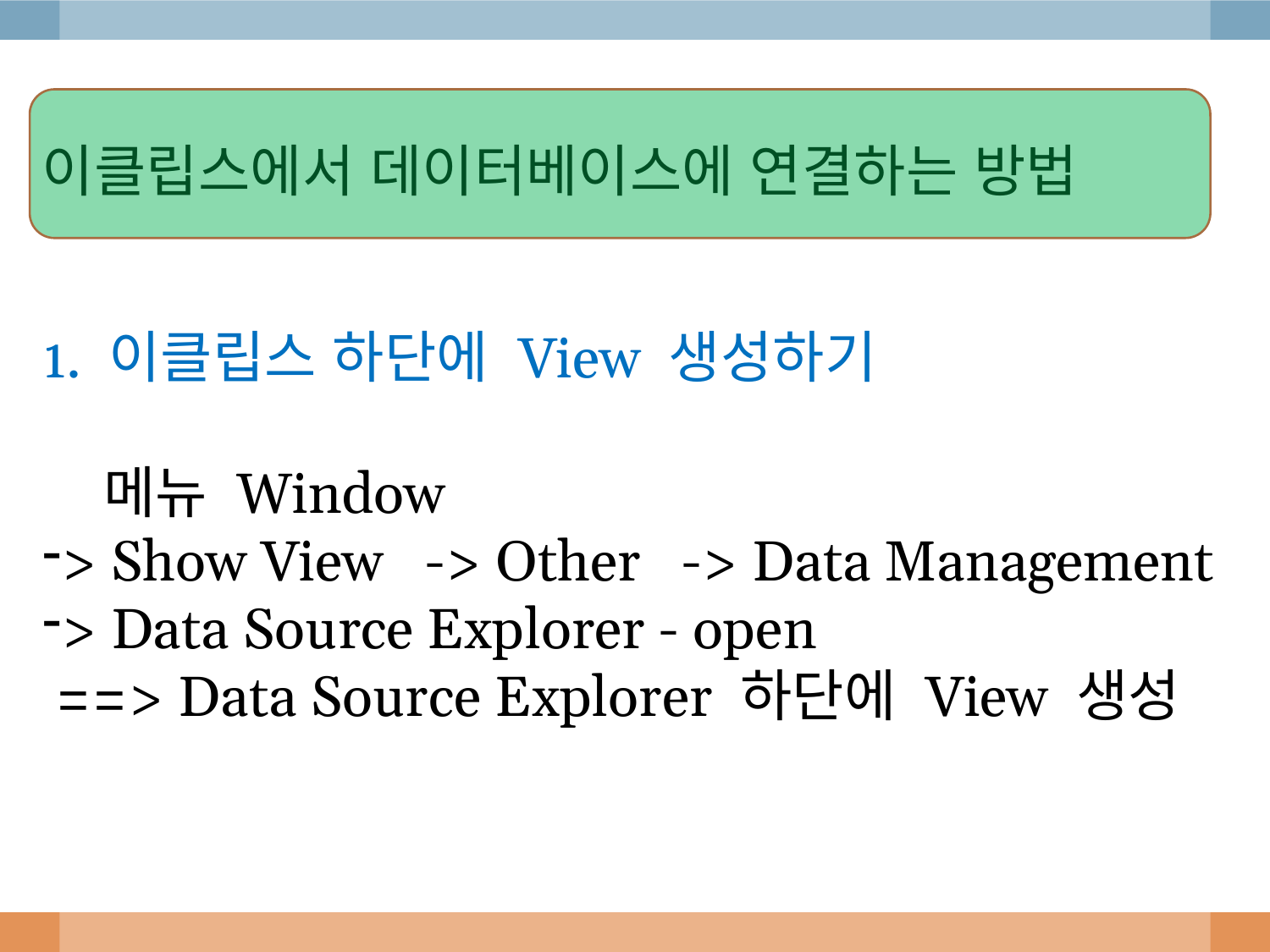

이클립스에서 데이터베이스에 연결하는 방법

1. 이클립스 하단에 View 생성하기

   메뉴 Window
> Show View   -> Other   -> Data Management
> Data Source Explorer - open
 ==> Data Source Explorer 하단에 View 생성